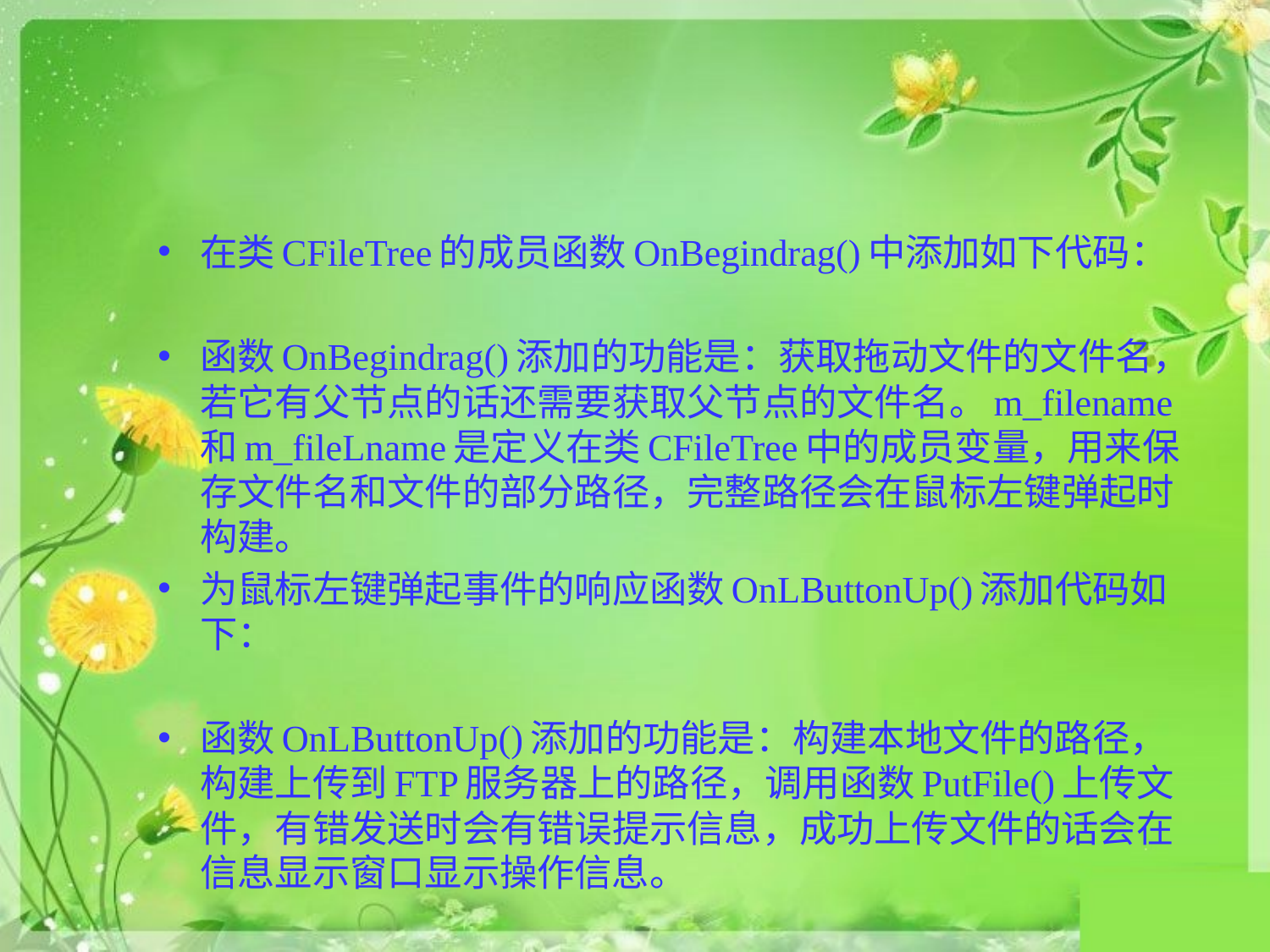

#
在类CFileTree的成员函数OnBegindrag()中添加如下代码：

函数OnBegindrag()添加的功能是：获取拖动文件的文件名，若它有父节点的话还需要获取父节点的文件名。m_filename和m_fileLname是定义在类CFileTree中的成员变量，用来保存文件名和文件的部分路径，完整路径会在鼠标左键弹起时构建。
为鼠标左键弹起事件的响应函数OnLButtonUp()添加代码如下：

函数OnLButtonUp()添加的功能是：构建本地文件的路径，构建上传到FTP服务器上的路径，调用函数PutFile()上传文件，有错发送时会有错误提示信息，成功上传文件的话会在信息显示窗口显示操作信息。